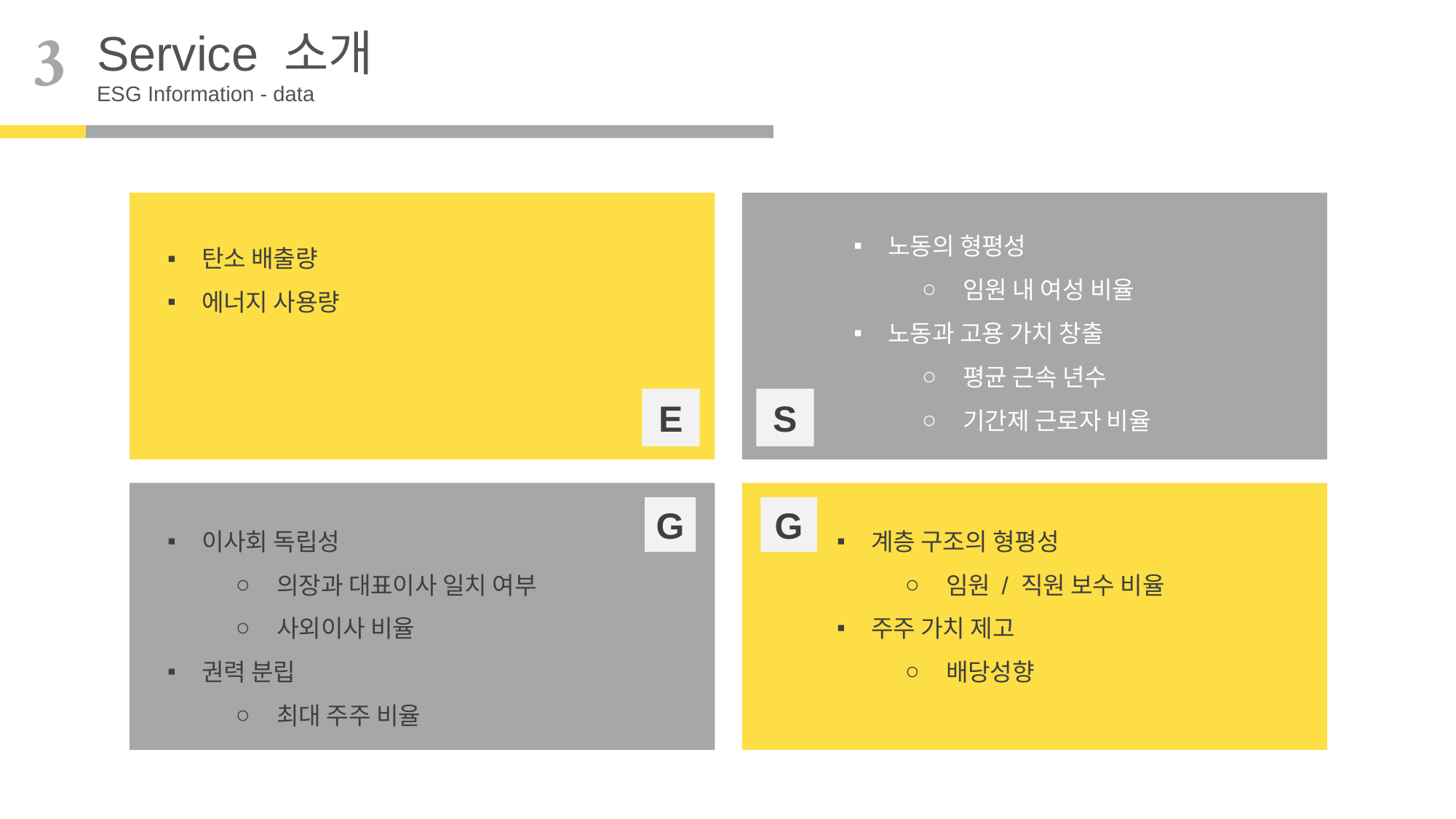

3
Service 소개
ESG Information - data

노동의 형평성
임원 내 여성 비율
노동과 고용 가치 창출
평균 근속 년수
기간제 근로자 비율

탄소 배출량
에너지 사용량

E
S

G
G
이사회 독립성
의장과 대표이사 일치 여부
사외이사 비율
권력 분립
최대 주주 비율
계층 구조의 형평성
임원 / 직원 보수 비율
주주 가치 제고
배당성향
내용을 입력하세요
내용을 입력하세요
내용을 입력하세요
내용을 입력하세요